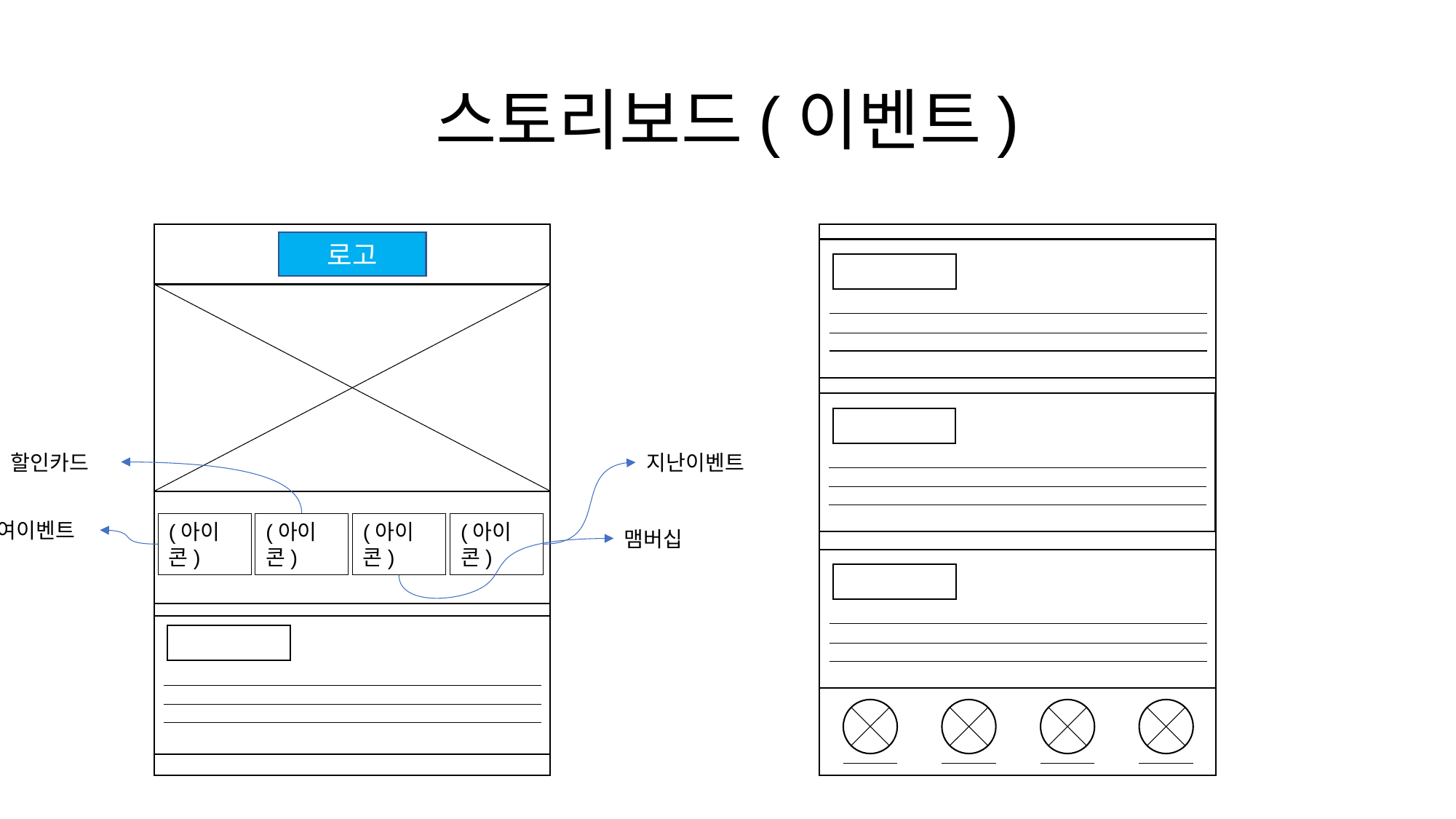

# 스토리보드(이벤트)

로고

할인카드
지난이벤트
참여이벤트
(아이콘)
(아이콘)
(아이콘)
(아이콘)
맴버십